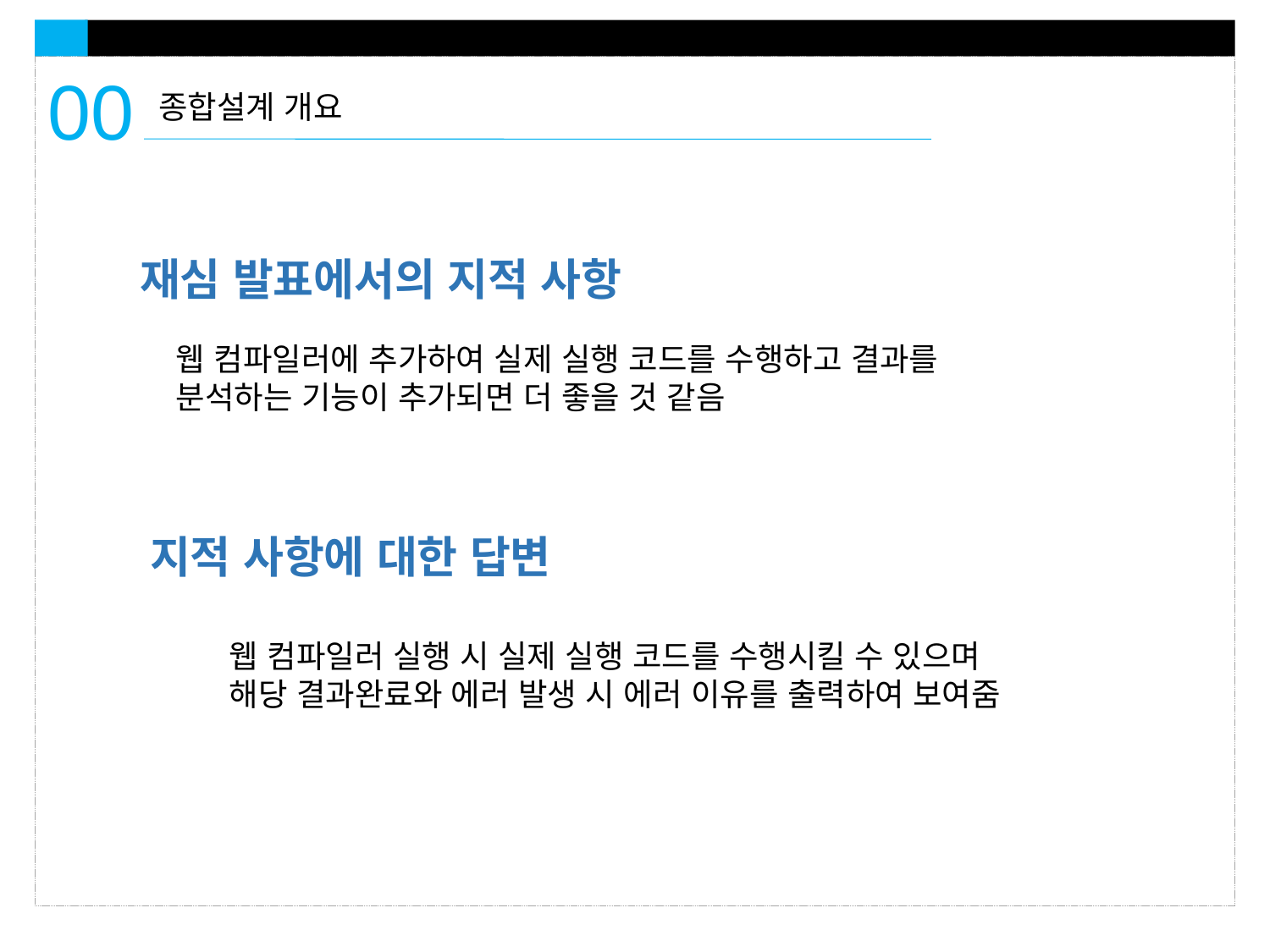

00

종합설계 개요

재심 발표에서의 지적 사항

웹 컴파일러에 추가하여 실제 실행 코드를 수행하고 결과를 분석하는 기능이 추가되면 더 좋을 것 같음

지적 사항에 대한 답변
웹 컴파일러 실행 시 실제 실행 코드를 수행시킬 수 있으며
해당 결과완료와 에러 발생 시 에러 이유를 출력하여 보여줌